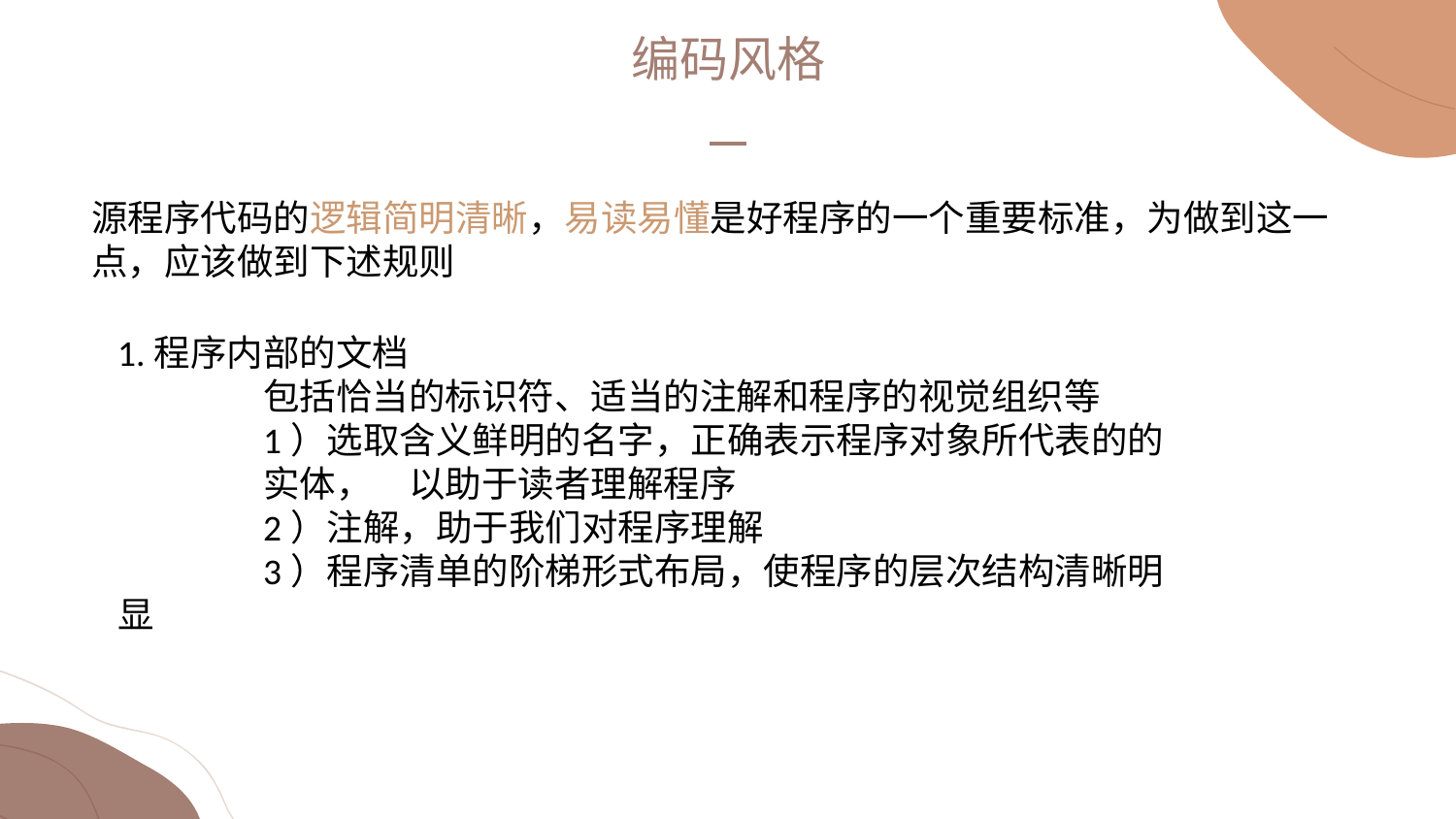

编码风格
为了
源程序代码的逻辑简明清晰，易读易懂是好程序的一个重要标准，为做到这一点，应该做到下述规则
1.程序内部的文档
	包括恰当的标识符、适当的注解和程序的视觉组织等
	1）选取含义鲜明的名字，正确表示程序对象所代表的的
	实体，	以助于读者理解程序
	2）注解，助于我们对程序理解
	3）程序清单的阶梯形式布局，使程序的层次结构清晰明显